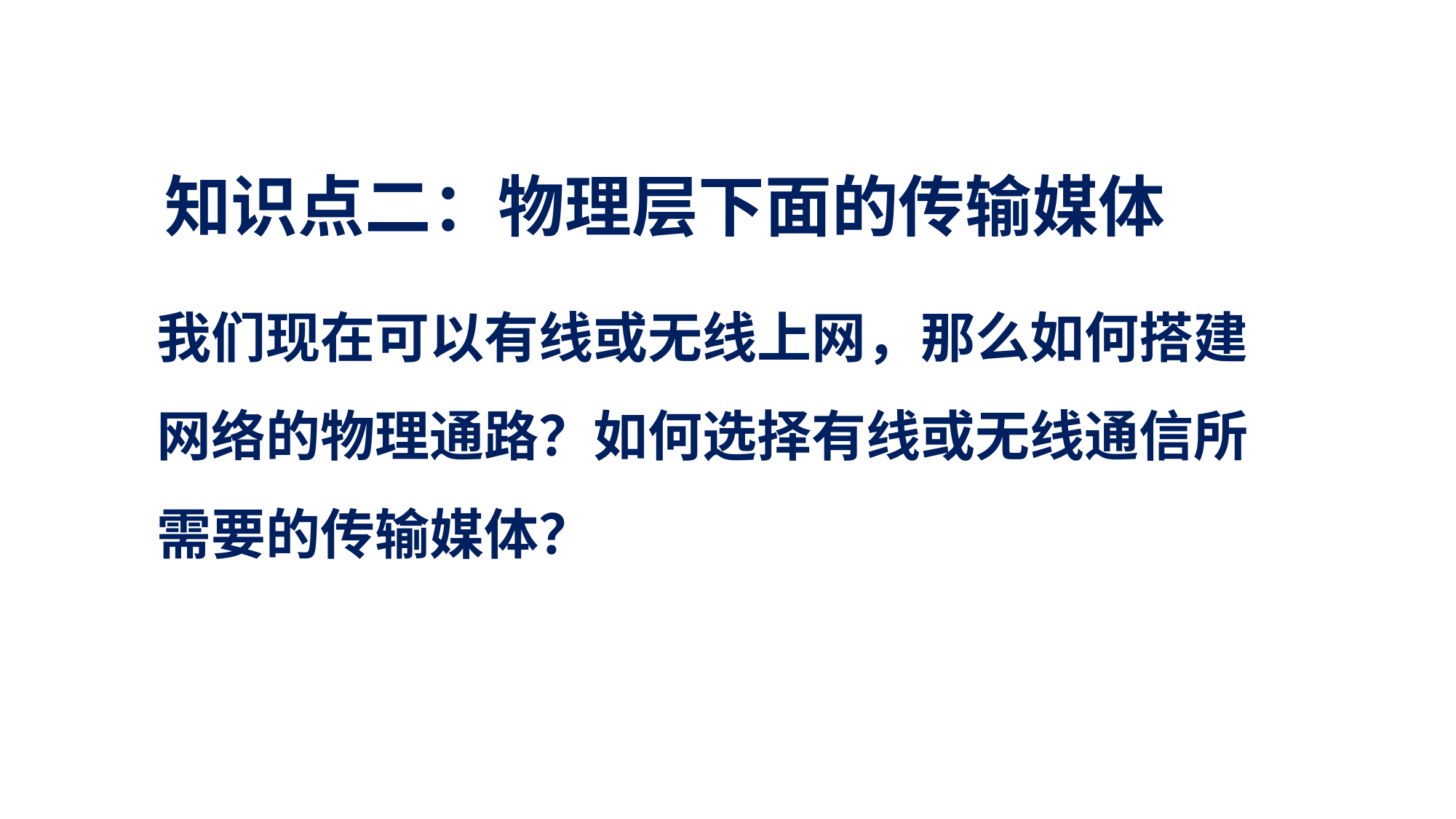

知识点二：物理层下面的传输媒体
我们现在可以有线或无线上网，那么如何搭建网络的物理通路？如何选择有线或无线通信所需要的传输媒体？